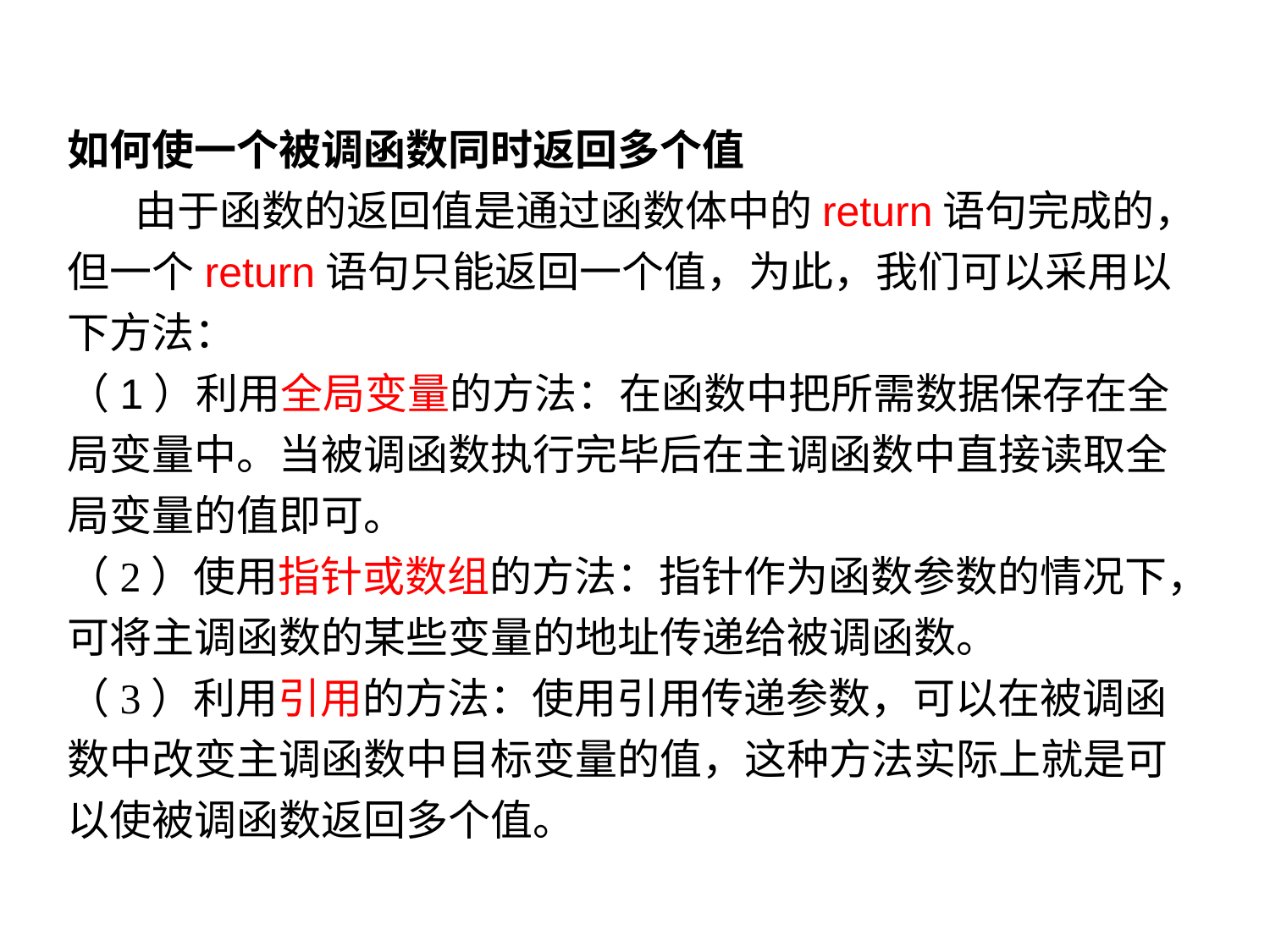

如何使一个被调函数同时返回多个值
      由于函数的返回值是通过函数体中的return语句完成的，但一个return语句只能返回一个值，为此，我们可以采用以下方法：
（1）利用全局变量的方法：在函数中把所需数据保存在全局变量中。当被调函数执行完毕后在主调函数中直接读取全局变量的值即可。
（2）使用指针或数组的方法：指针作为函数参数的情况下，可将主调函数的某些变量的地址传递给被调函数。
（3）利用引用的方法：使用引用传递参数，可以在被调函数中改变主调函数中目标变量的值，这种方法实际上就是可以使被调函数返回多个值。